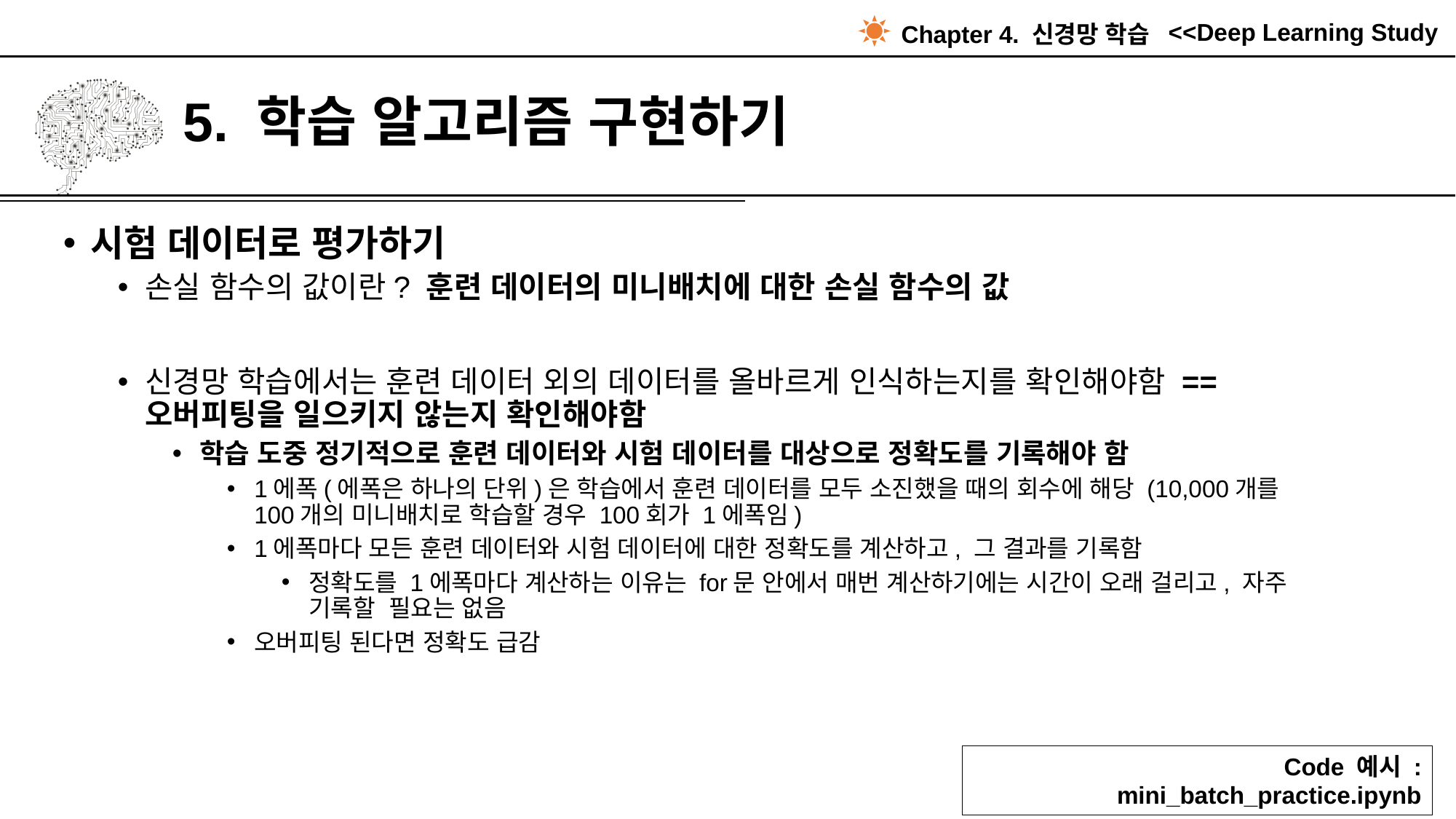

Chapter 4. 신경망 학습

# 5. 학습 알고리즘 구현하기
시험 데이터로 평가하기
손실 함수의 값이란? 훈련 데이터의 미니배치에 대한 손실 함수의 값

신경망 학습에서는 훈련 데이터 외의 데이터를 올바르게 인식하는지를 확인해야함 == 오버피팅을 일으키지 않는지 확인해야함
학습 도중 정기적으로 훈련 데이터와 시험 데이터를 대상으로 정확도를 기록해야 함
1에폭(에폭은 하나의 단위)은 학습에서 훈련 데이터를 모두 소진했을 때의 회수에 해당 (10,000개를 100개의 미니배치로 학습할 경우 100회가 1에폭임)
1에폭마다 모든 훈련 데이터와 시험 데이터에 대한 정확도를 계산하고, 그 결과를 기록함
정확도를 1에폭마다 계산하는 이유는 for문 안에서 매번 계산하기에는 시간이 오래 걸리고, 자주 기록할  필요는 없음
오버피팅 된다면 정확도 급감

Code 예시 : mini_batch_practice.ipynb